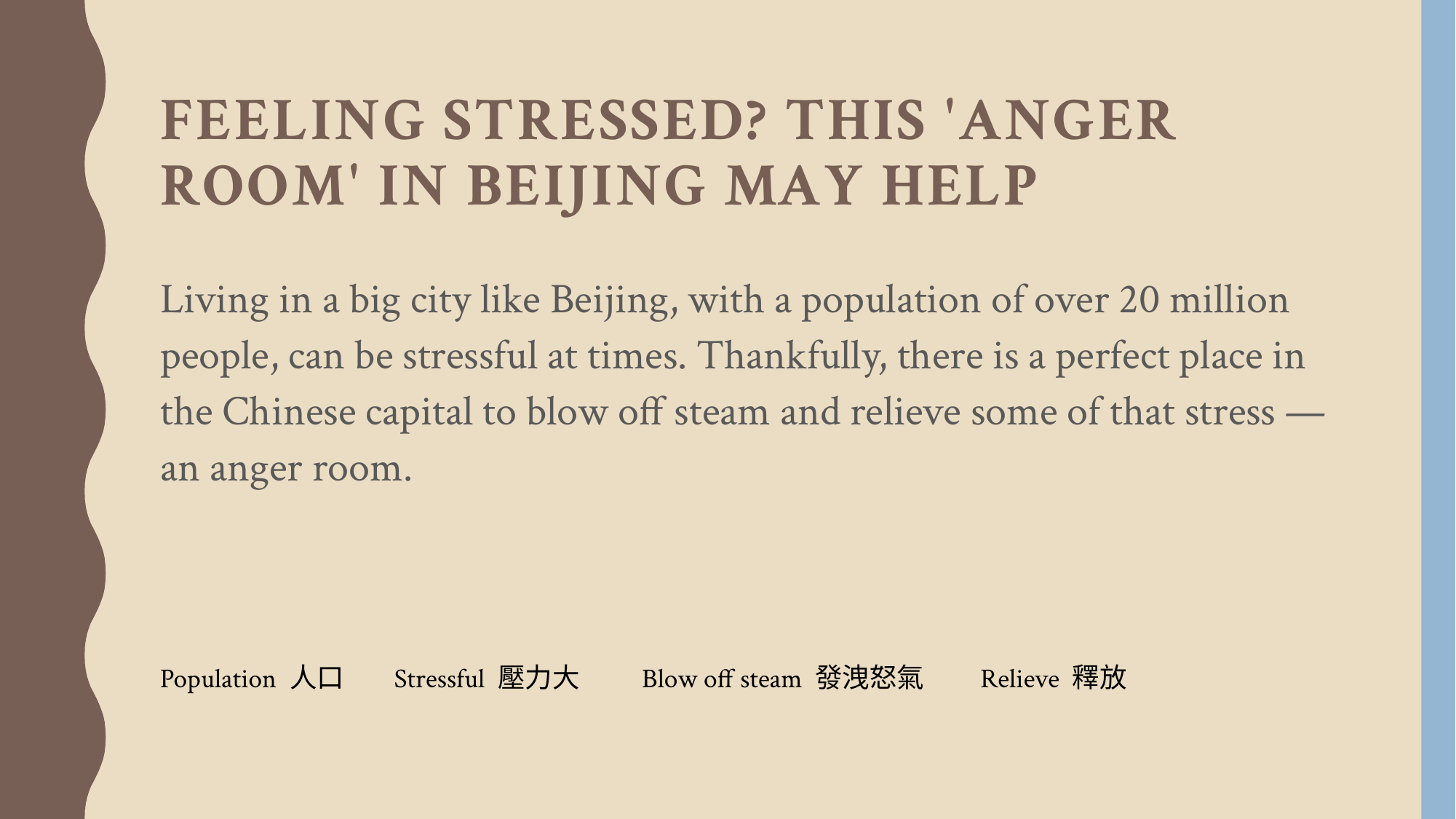

# Feeling Stressed? This 'Anger Room' in Beijing May Help
Living in a big city like Beijing, with a population of over 20 million people, can be stressful at times. Thankfully, there is a perfect place in the Chinese capital to blow off steam and relieve some of that stress — an anger room.
Population 人口       Stressful 壓力大         Blow off steam 發洩怒氣        Relieve 釋放